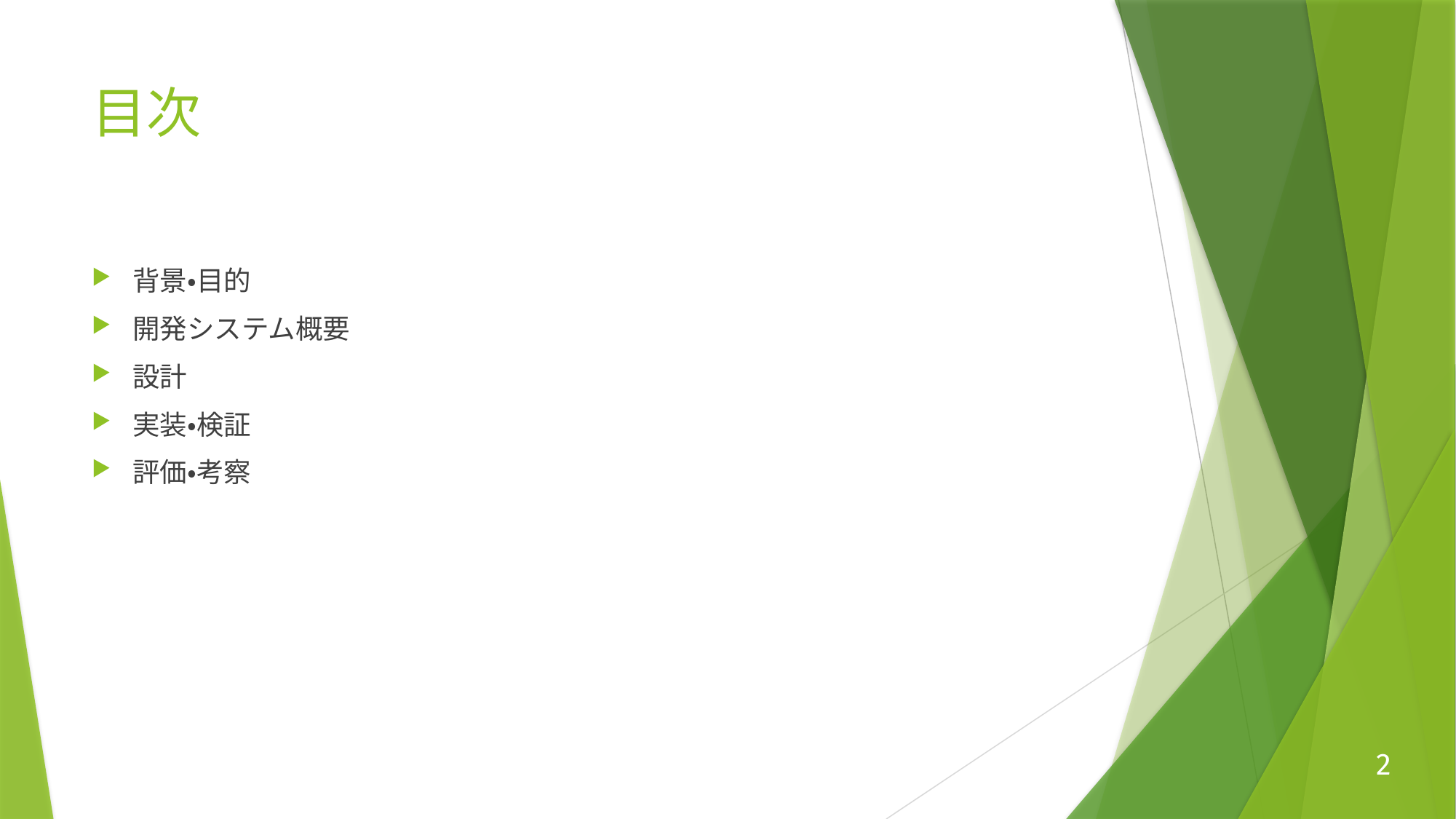

# 目次
背景・目的
開発システム概要
設計
実装・検証
評価・考察
2